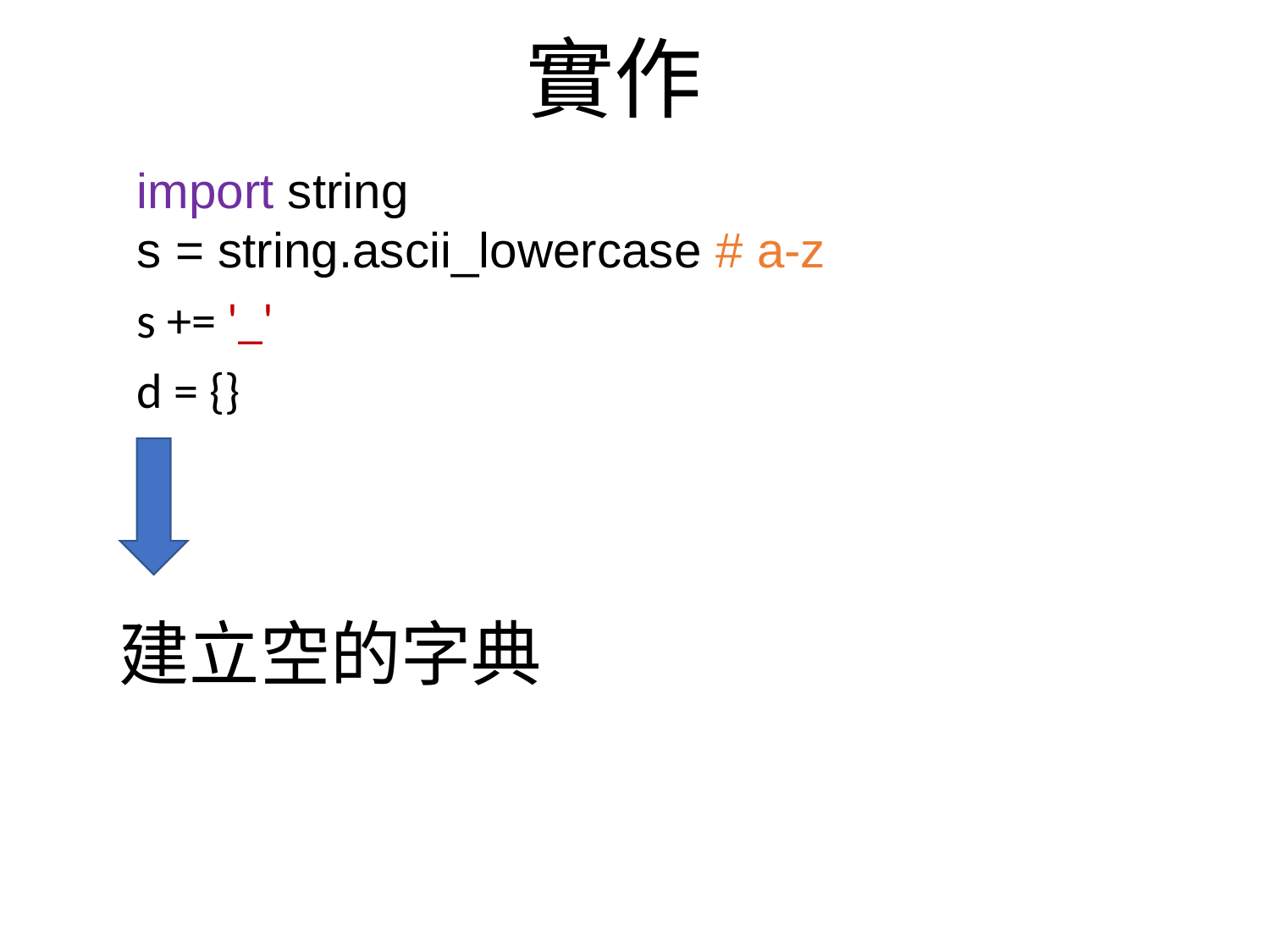

實作
import string ​
s = string.ascii_lowercase # a-z
s += '_'
d = {}
 ​

建立空的字典